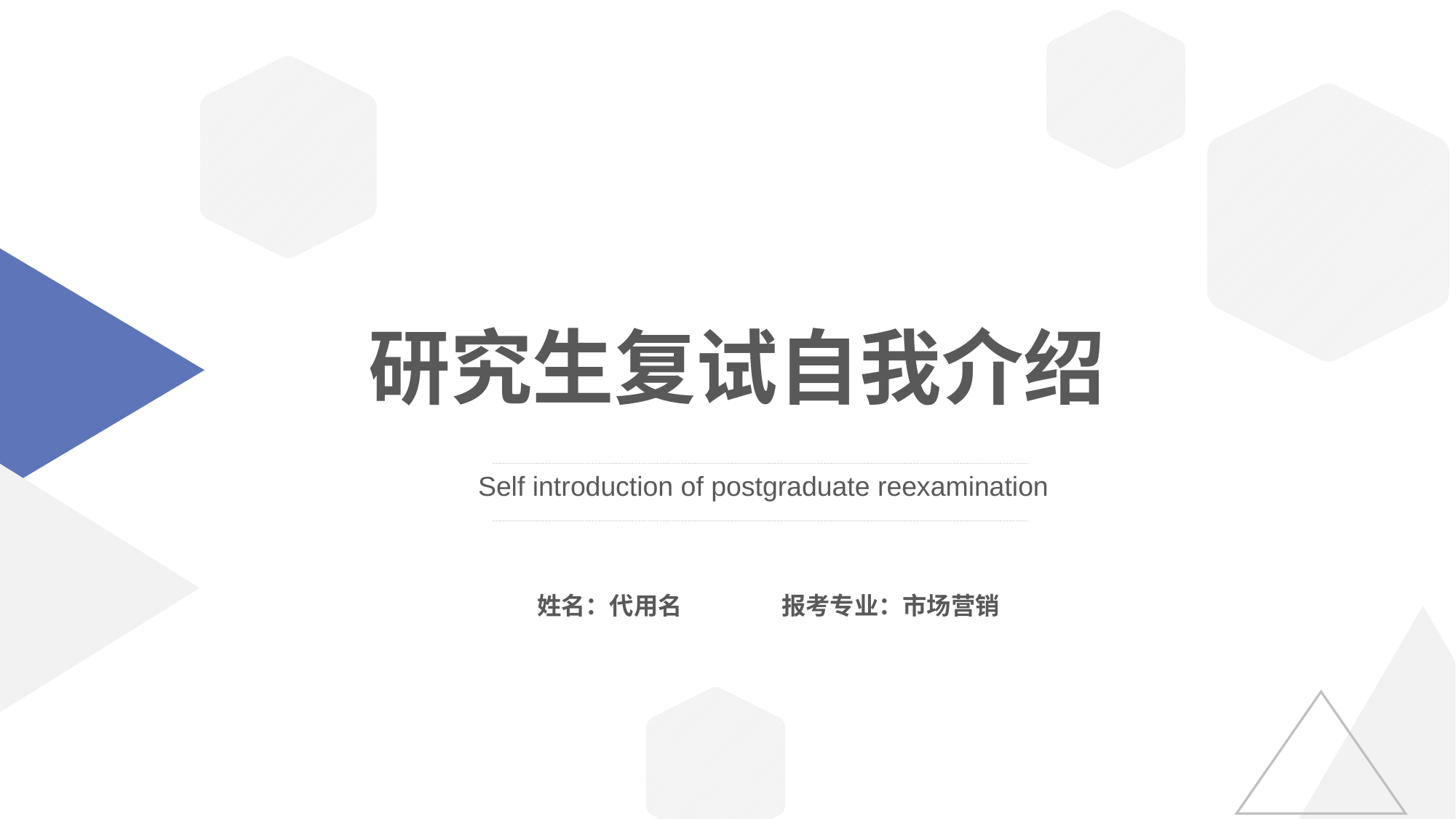

研究生复试自我介绍
Self introduction of postgraduate reexamination

姓名：代用名
报考专业：市场营销